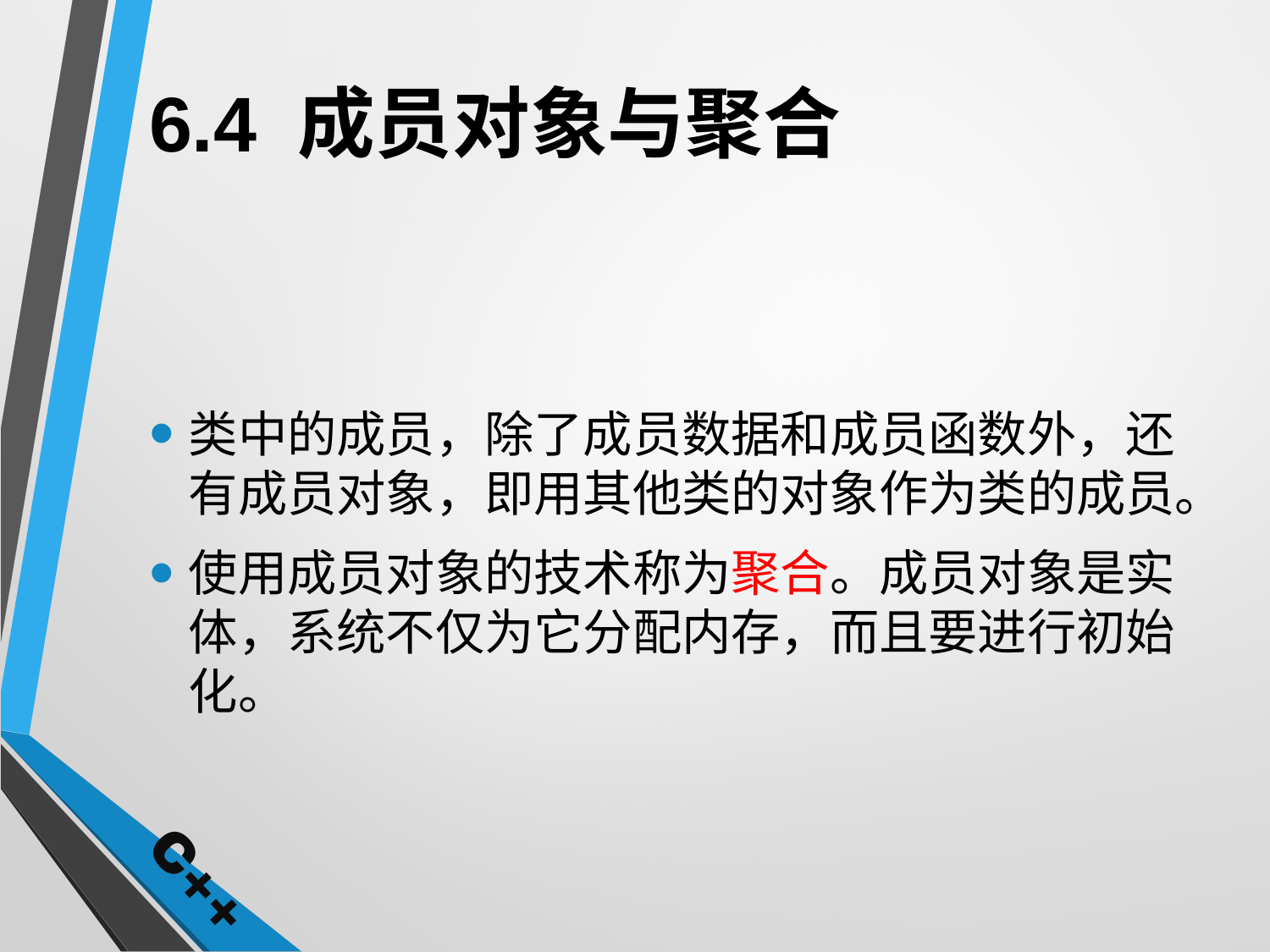

# 6.4 成员对象与聚合
类中的成员，除了成员数据和成员函数外，还有成员对象，即用其他类的对象作为类的成员。
使用成员对象的技术称为聚合。成员对象是实体，系统不仅为它分配内存，而且要进行初始化。